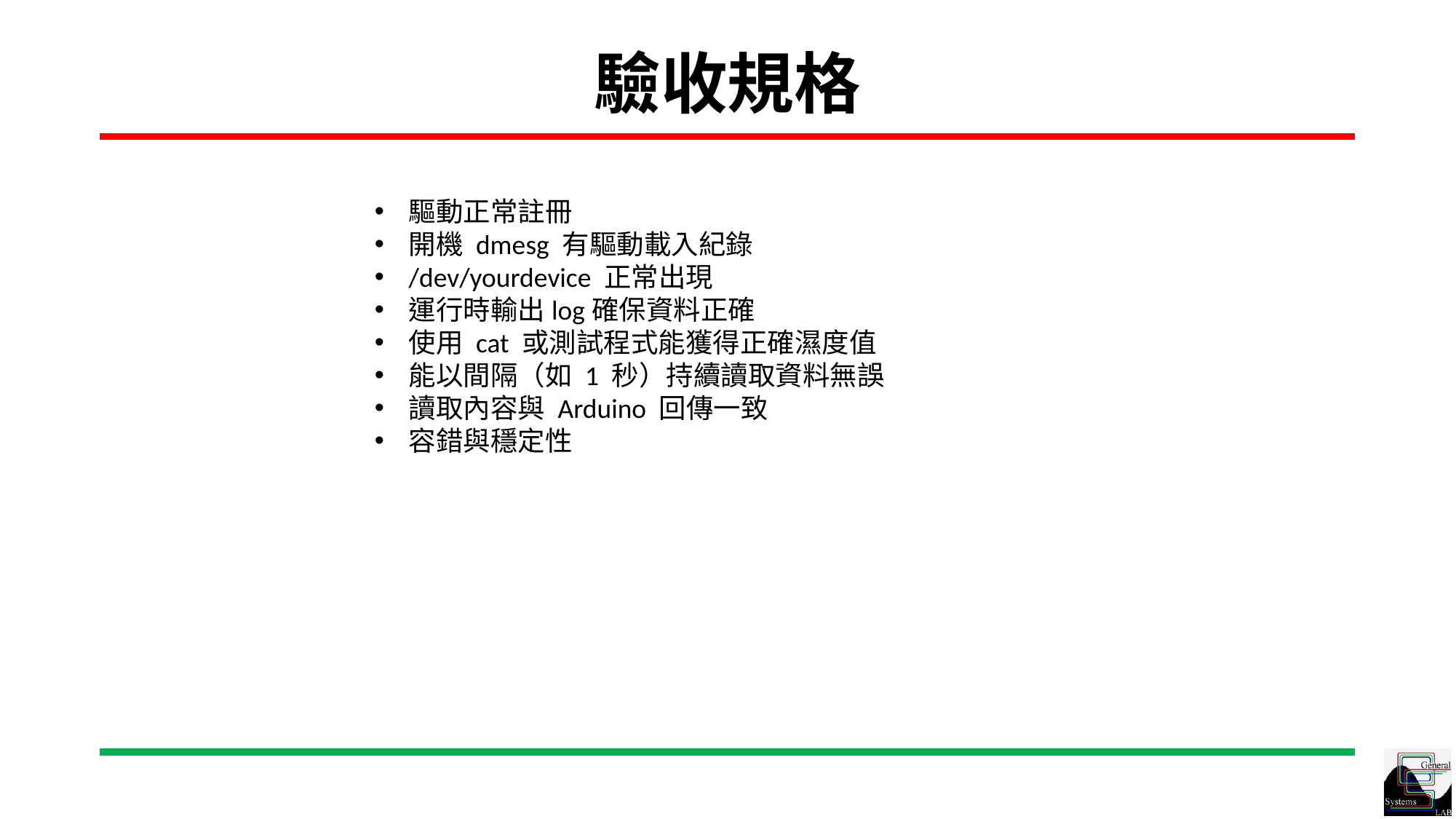

# 驗收規格

驅動正常註冊
開機 dmesg 有驅動載入紀錄
/dev/yourdevice 正常出現
運行時輸出log確保資料正確
使用 cat 或測試程式能獲得正確濕度值
能以間隔（如 1 秒）持續讀取資料無誤
讀取內容與 Arduino 回傳一致
容錯與穩定性